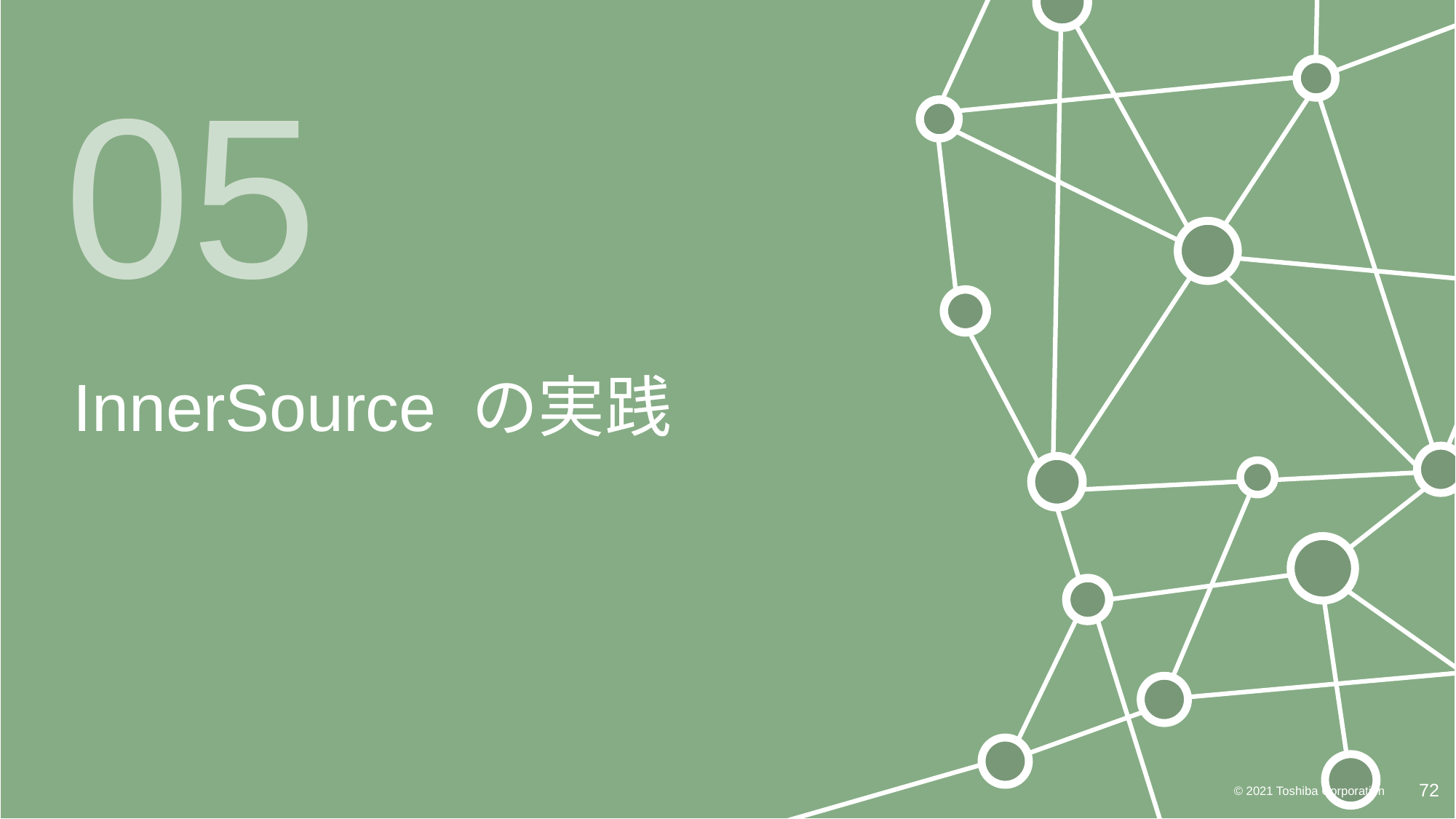

05

InnerSource の実践
72
© 2021 Toshiba Corporation